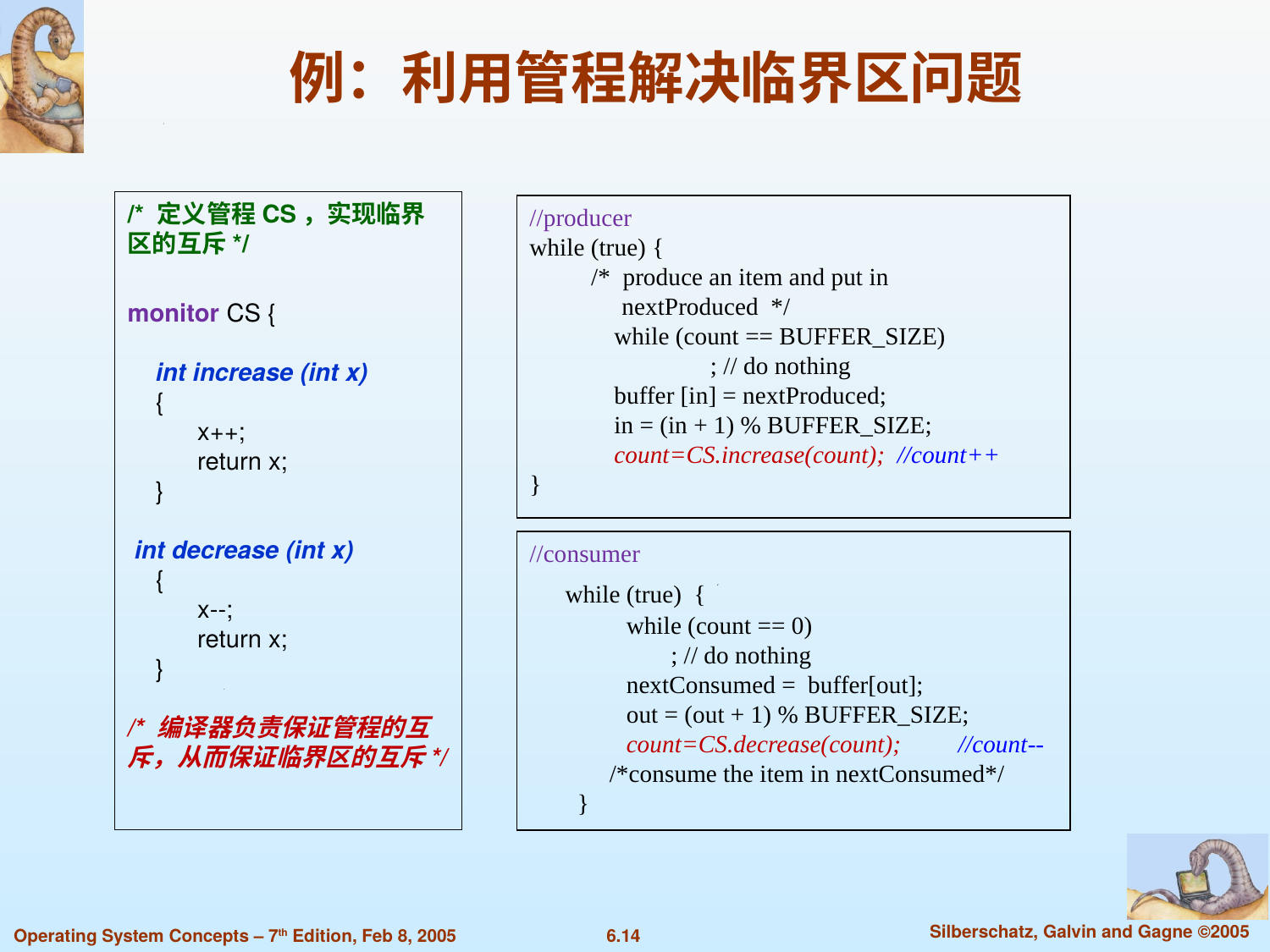

例：利用管程解决临界区问题
/* 定义管程CS，实现临界区的互斥*/

monitor CS {

    int increase (int x)
    {
          x++;
          return x;
    }

 int decrease (int x)
    {
          x--;
          return x;
    }

/* 编译器负责保证管程的互斥，从而保证临界区的互斥*/

//producer
while (true) {
          /*  produce an item and put in
               nextProduced  */
	      while (count == BUFFER_SIZE)
		 ; // do nothing
	      buffer [in] = nextProduced;
	      in = (in + 1) % BUFFER_SIZE;
	      count=CS.increase(count);  //count++
}
//consumer
    while (true)  {
	        while (count == 0)
                       ; // do nothing
	        nextConsumed =  buffer[out];
	        out = (out + 1) % BUFFER_SIZE;
	        count=CS.decrease(count); 	//count--
             /*consume the item in nextConsumed*/
	}